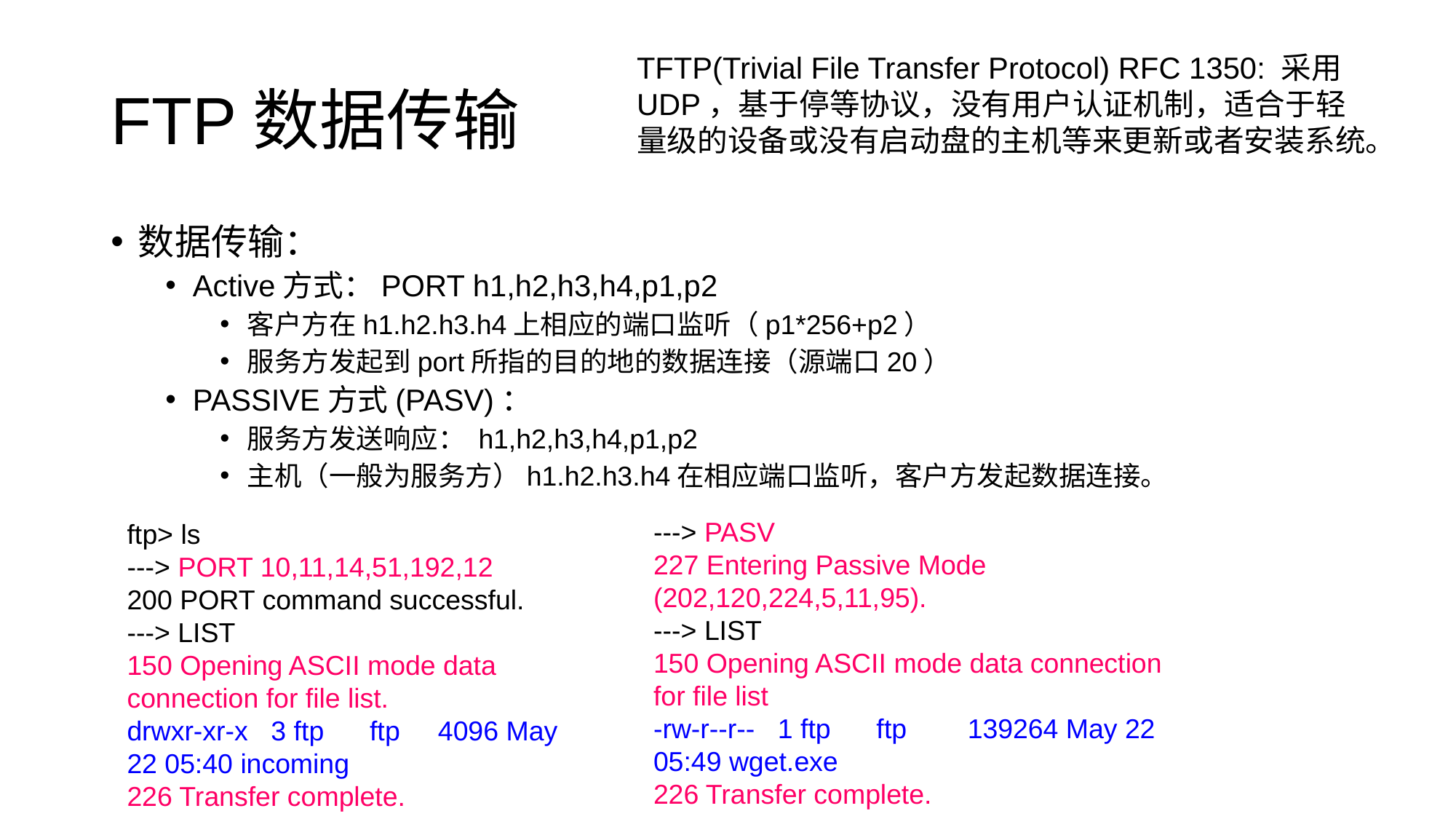

TFTP(Trivial File Transfer Protocol) RFC 1350: 采用UDP，基于停等协议，没有用户认证机制，适合于轻量级的设备或没有启动盘的主机等来更新或者安装系统。
# FTP数据传输
数据传输：
Active方式：PORT h1,h2,h3,h4,p1,p2
客户方在h1.h2.h3.h4上相应的端口监听（p1*256+p2）
服务方发起到port所指的目的地的数据连接（源端口20）
PASSIVE方式(PASV)：
服务方发送响应： h1,h2,h3,h4,p1,p2
主机（一般为服务方）h1.h2.h3.h4在相应端口监听，客户方发起数据连接。
---> PASV
227 Entering Passive Mode (202,120,224,5,11,95).
---> LIST
150 Opening ASCII mode data connection for file list
-rw-r--r--   1 ftp      ftp        139264 May 22 05:49 wget.exe
226 Transfer complete.
ftp> ls
---> PORT 10,11,14,51,192,12
200 PORT command successful.
---> LIST
150 Opening ASCII mode data connection for file list.
drwxr-xr-x   3 ftp      ftp     4096 May 22 05:40 incoming
226 Transfer complete.